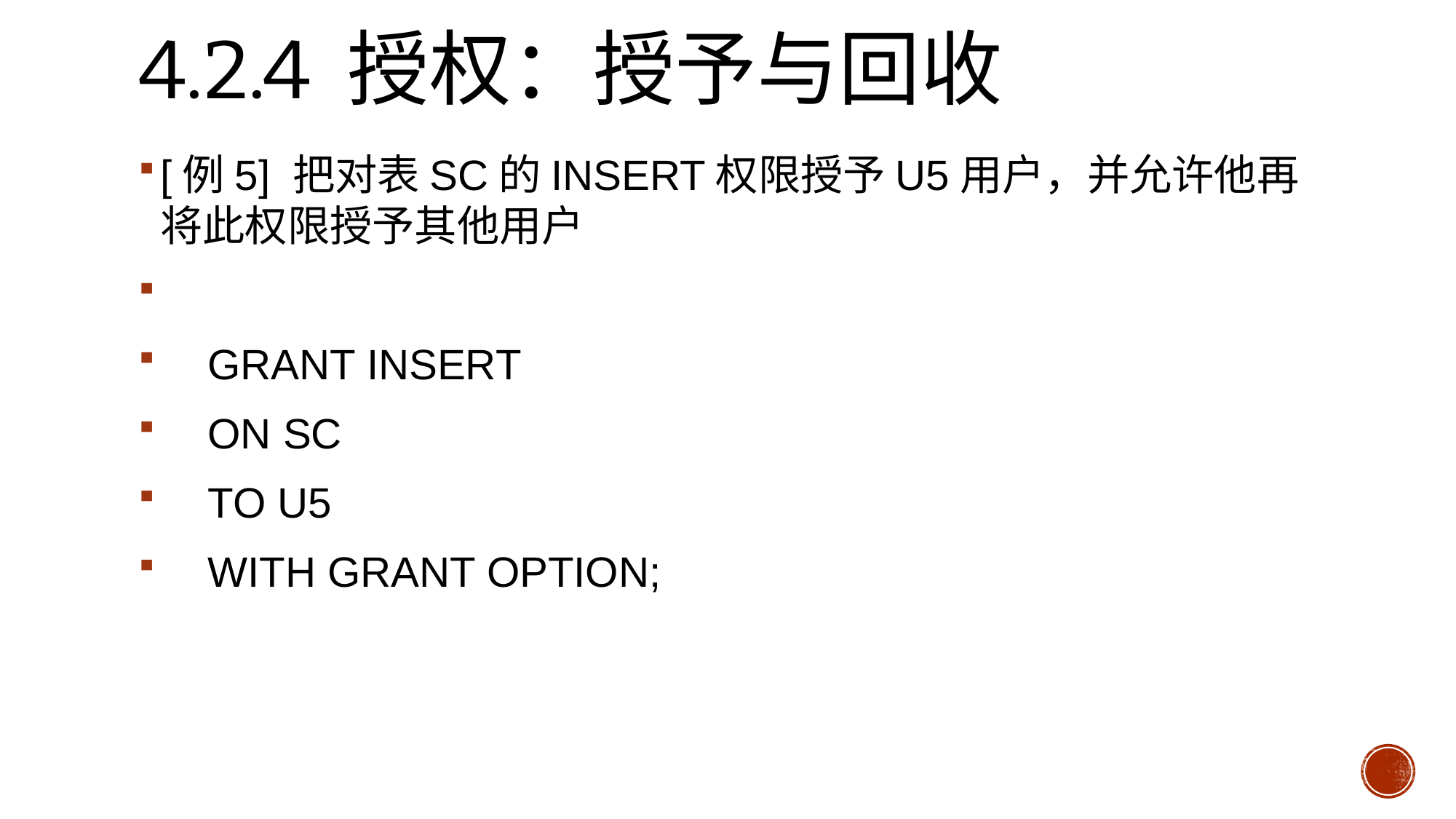

# 4.2.4 授权：授予与回收
[例5] 把对表SC的INSERT权限授予U5用户，并允许他再将此权限授予其他用户

    GRANT INSERT
    ON SC
    TO U5
    WITH GRANT OPTION;
45